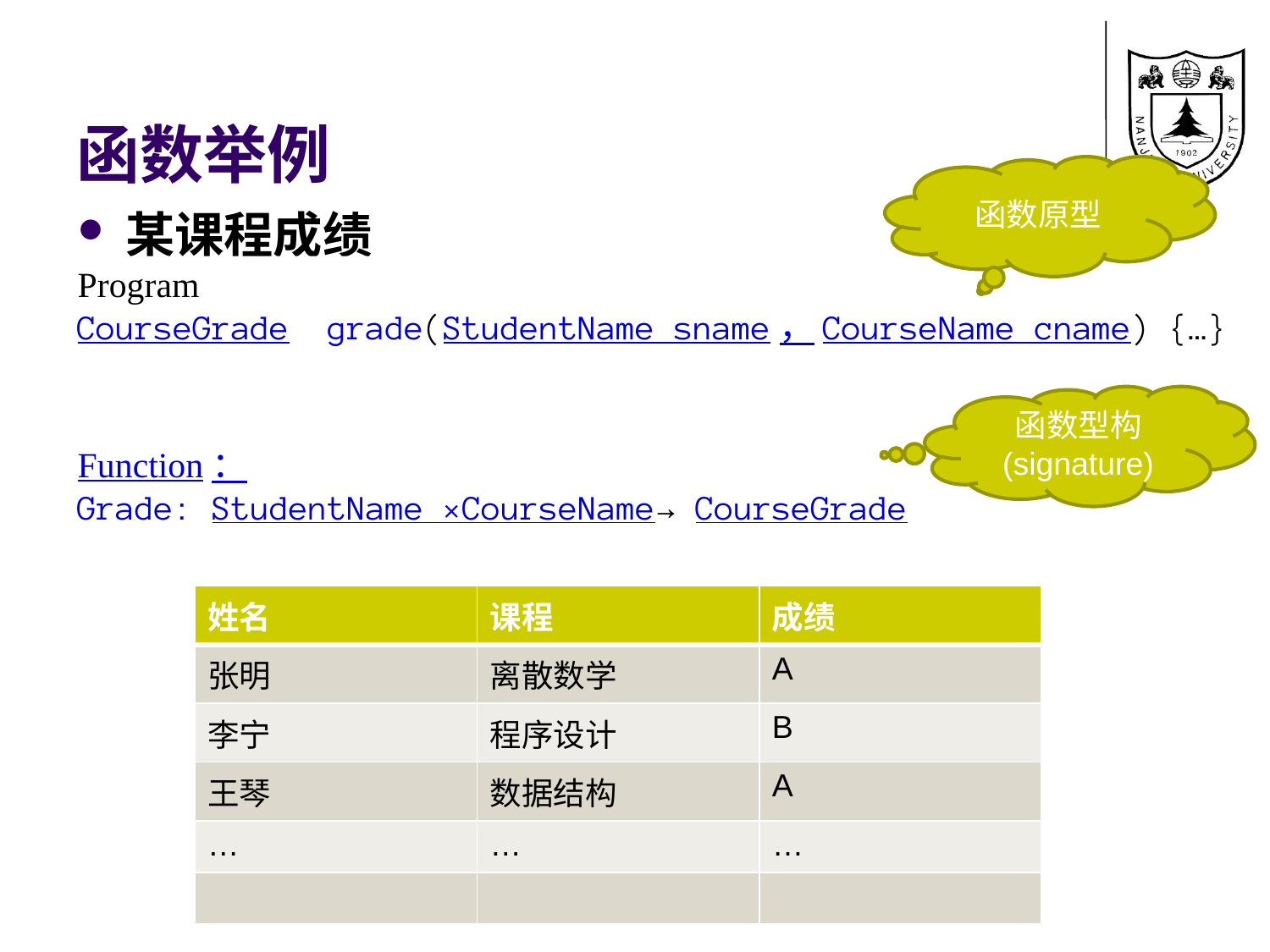

# 函数举例
函数原型
某课程成绩

Program
CourseGrade  grade(StudentName sname，CourseName cname) {…}
函数型构
(signature)
Function：
Grade: StudentName ×CourseName→ CourseGrade
| 姓名 | 课程 | 成绩 |
| --- | --- | --- |
| 张明 | 离散数学 | A |
| 李宁 | 程序设计 | B |
| 王琴 | 数据结构 | A |
| … | … | … |
|  |  |  |